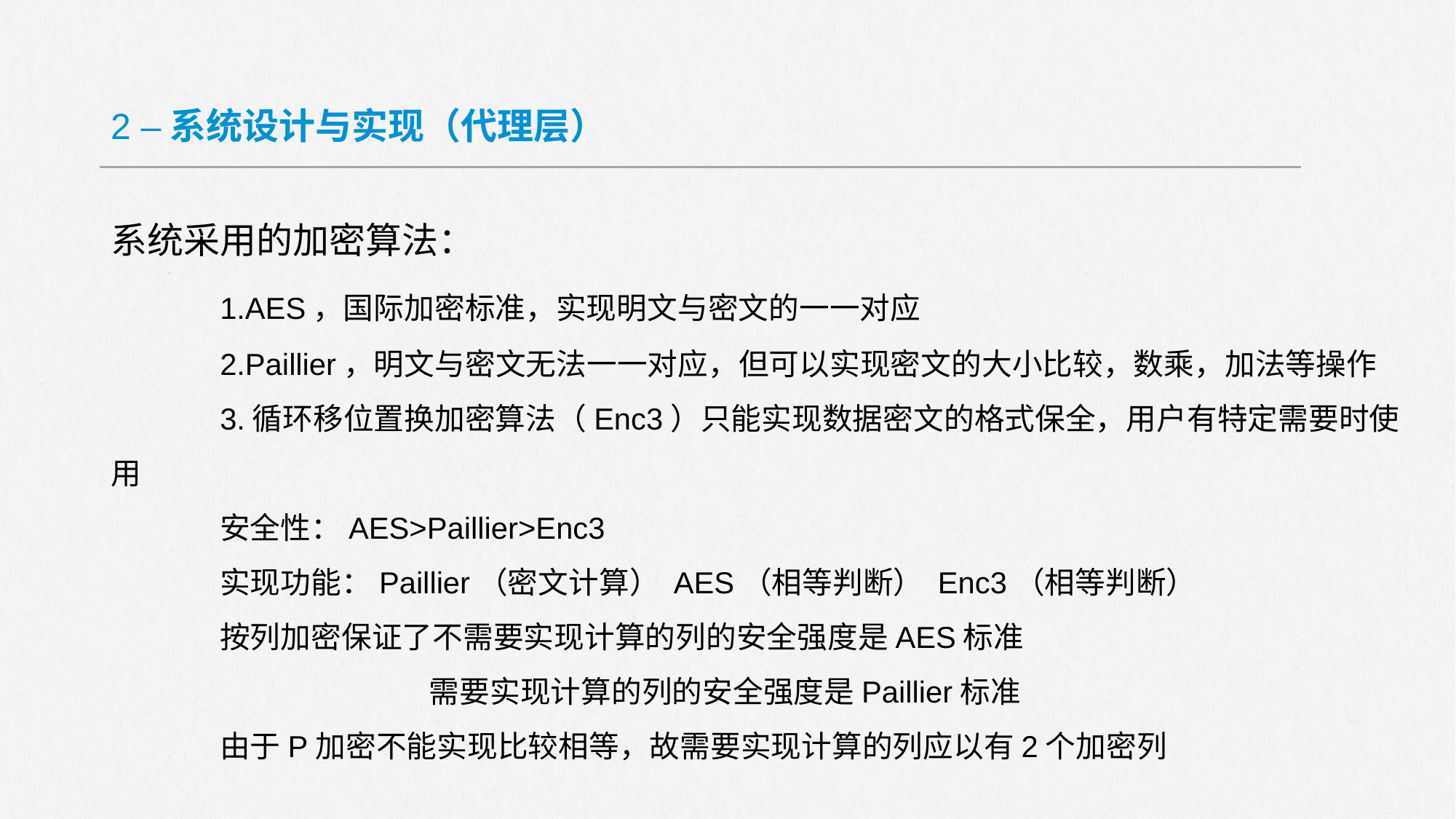

2 –系统设计与实现（代理层）
系统采用的加密算法：
	1.AES，国际加密标准，实现明文与密文的一一对应
	2.Paillier，明文与密文无法一一对应，但可以实现密文的大小比较，数乘，加法等操作
	3.循环移位置换加密算法（Enc3）只能实现数据密文的格式保全，用户有特定需要时使用
	安全性：AES>Paillier>Enc3
	实现功能：Paillier（密文计算） AES（相等判断） Enc3（相等判断）
	按列加密保证了不需要实现计算的列的安全强度是AES标准
	                              需要实现计算的列的安全强度是Paillier标准
	由于P加密不能实现比较相等，故需要实现计算的列应以有2个加密列